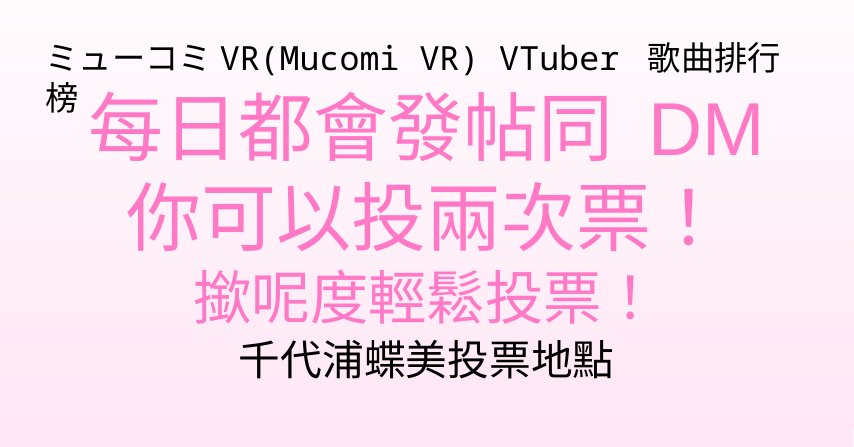

ミューコミVR(Mucomi VR) VTuber 歌曲排行榜
每日都會發帖同 DM
你可以投兩次票！
撳呢度輕鬆投票！
千代浦蝶美投票地點